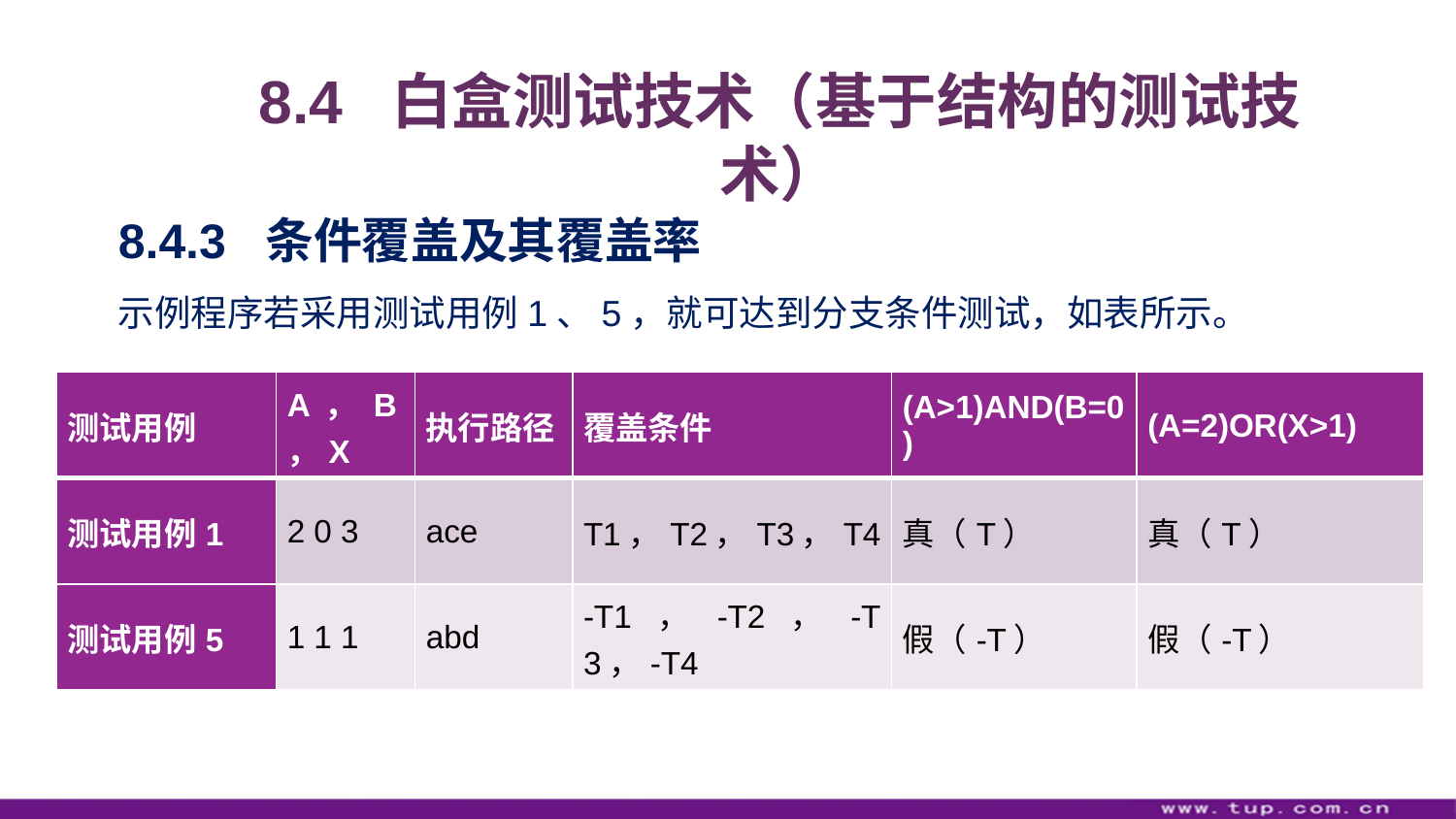

8.4  白盒测试技术（基于结构的测试技术）

8.4.3  条件覆盖及其覆盖率
示例程序若采用测试用例1、5，就可达到分支条件测试，如表所示。
| 测试用例 | A，B，X | 执行路径 | 覆盖条件 | (A>1)AND(B=0) | (A=2)OR(X>1) |
| --- | --- | --- | --- | --- | --- |
| 测试用例1 | 2 0 3 | ace | T1，T2，T3，T4 | 真（T） | 真（T） |
| 测试用例5 | 1 1 1 | abd | -T1，-T2，-T3，-T4 | 假（-T） | 假（-T） |